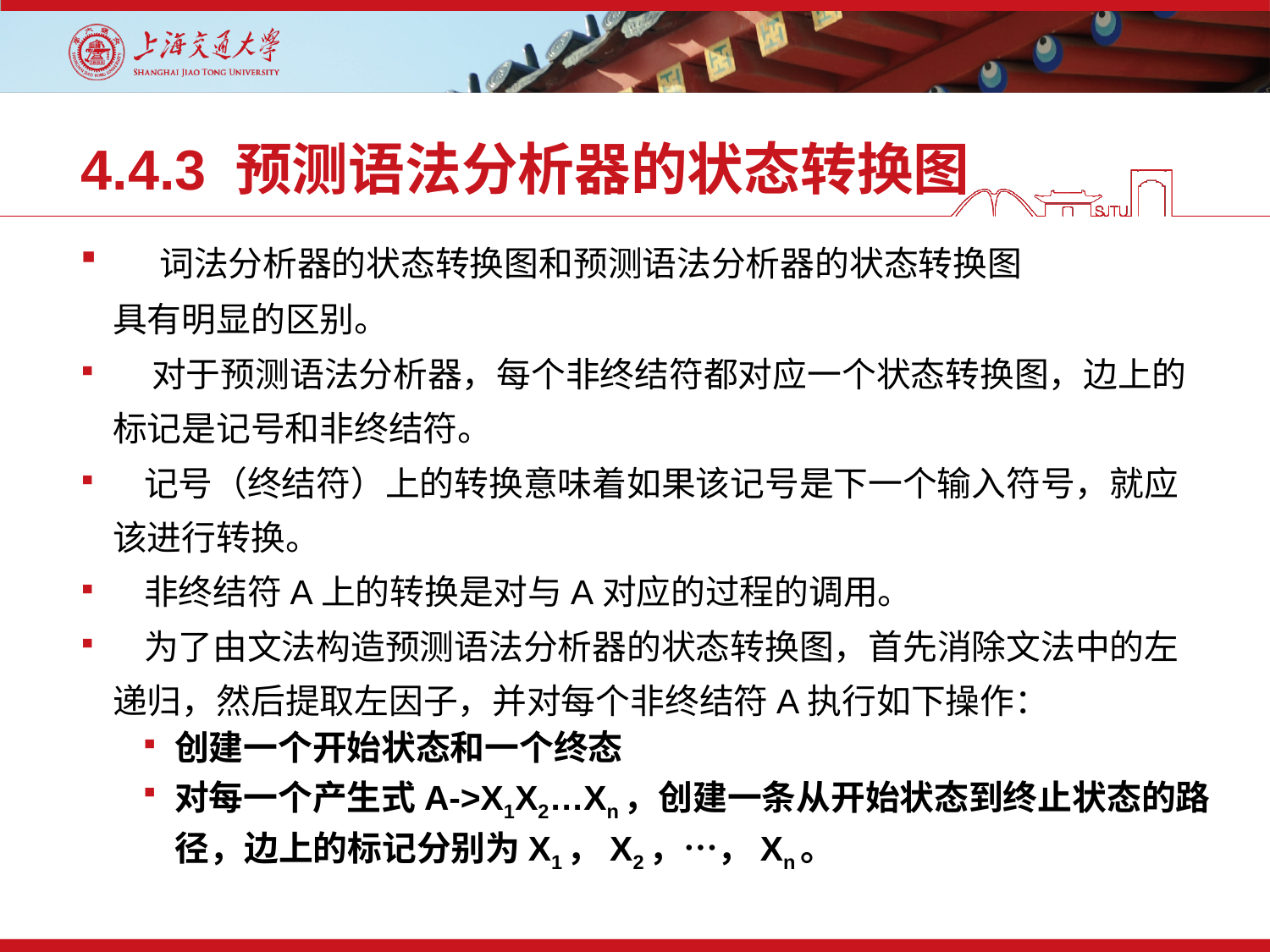

# 4.4.3 预测语法分析器的状态转换图
    词法分析器的状态转换图和预测语法分析器的状态转换图
   具有明显的区别。
    对于预测语法分析器，每个非终结符都对应一个状态转换图，边上的
   标记是记号和非终结符。
   记号（终结符）上的转换意味着如果该记号是下一个输入符号，就应
   该进行转换。
   非终结符A上的转换是对与A对应的过程的调用。
   为了由文法构造预测语法分析器的状态转换图，首先消除文法中的左
   递归，然后提取左因子，并对每个非终结符A执行如下操作：
创建一个开始状态和一个终态
对每一个产生式A->X1X2…Xn，创建一条从开始状态到终止状态的路
   径，边上的标记分别为X1，X2，…，Xn。